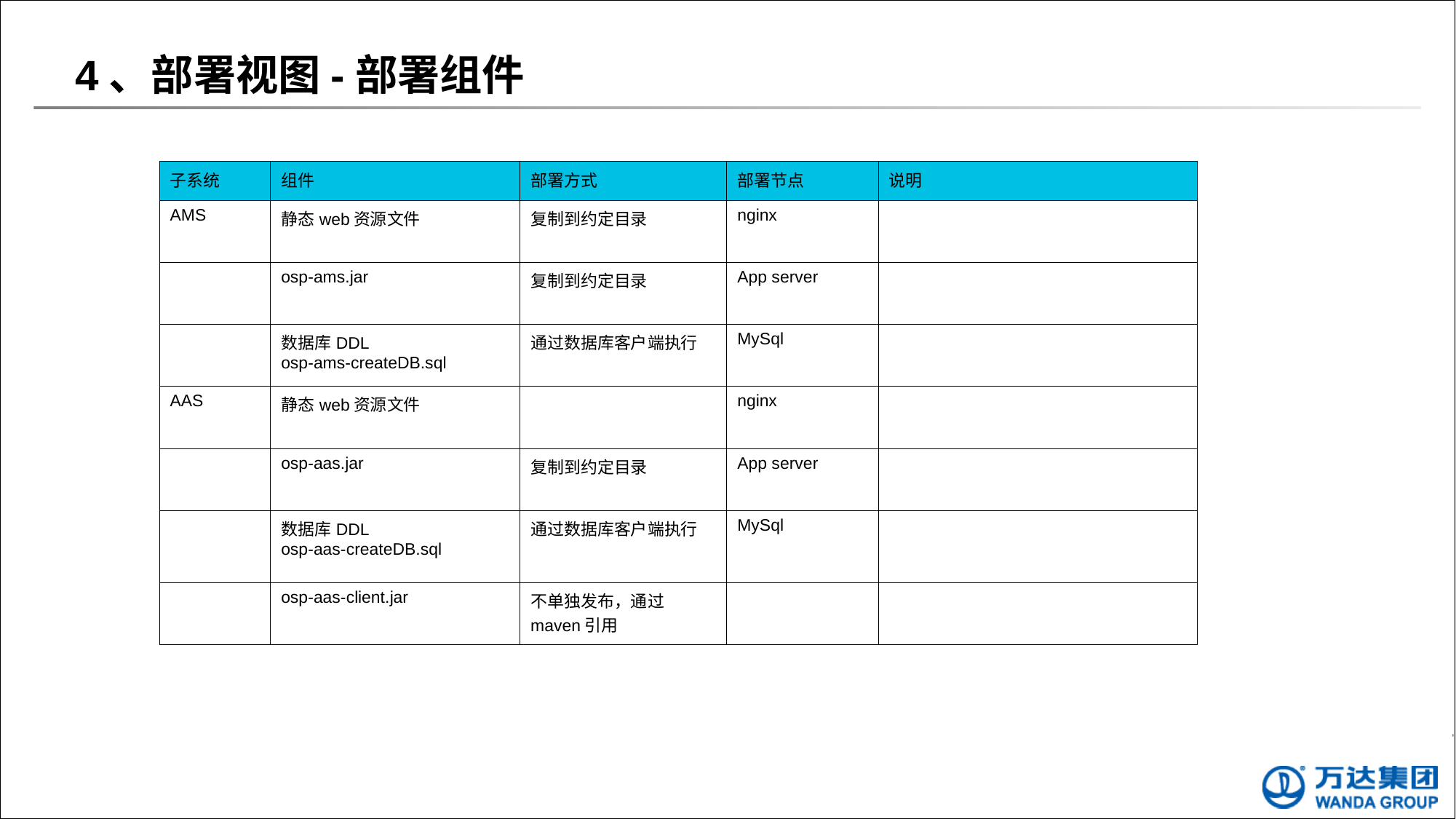

# 4、部署视图-部署组件
| 子系统 | 组件 | 部署方式 | 部署节点 | 说明 |
| --- | --- | --- | --- | --- |
| AMS | 静态web资源文件 | 复制到约定目录 | nginx |  |
|  | osp-ams.jar | 复制到约定目录 | App server |  |
|  | 数据库DDL osp-ams-createDB.sql | 通过数据库客户端执行 | MySql |  |
| AAS | 静态web资源文件 |  | nginx |  |
|  | osp-aas.jar | 复制到约定目录 | App server |  |
|  | 数据库DDL osp-aas-createDB.sql | 通过数据库客户端执行 | MySql |  |
|  | osp-aas-client.jar | 不单独发布，通过maven引用 |  |  |